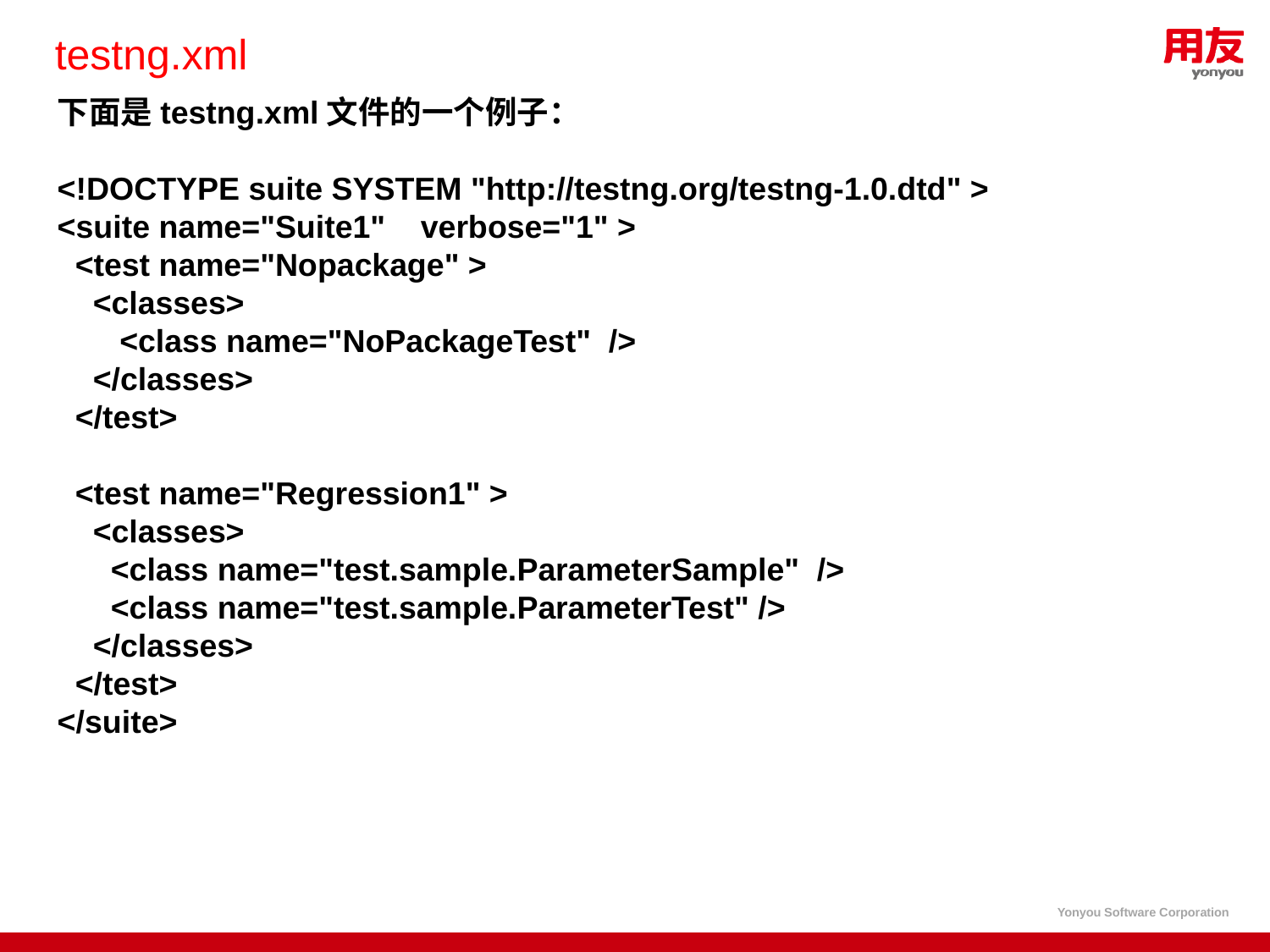

# testng.xml
下面是testng.xml文件的一个例子：

<!DOCTYPE suite SYSTEM "http://testng.org/testng-1.0.dtd" >
<suite name="Suite1"    verbose="1" >
  <test name="Nopackage" >
    <classes>
       <class name="NoPackageTest"  />
    </classes>
  </test>

  <test name="Regression1" >
    <classes>
      <class name="test.sample.ParameterSample"  />
      <class name="test.sample.ParameterTest" />
    </classes>
  </test>
</suite>